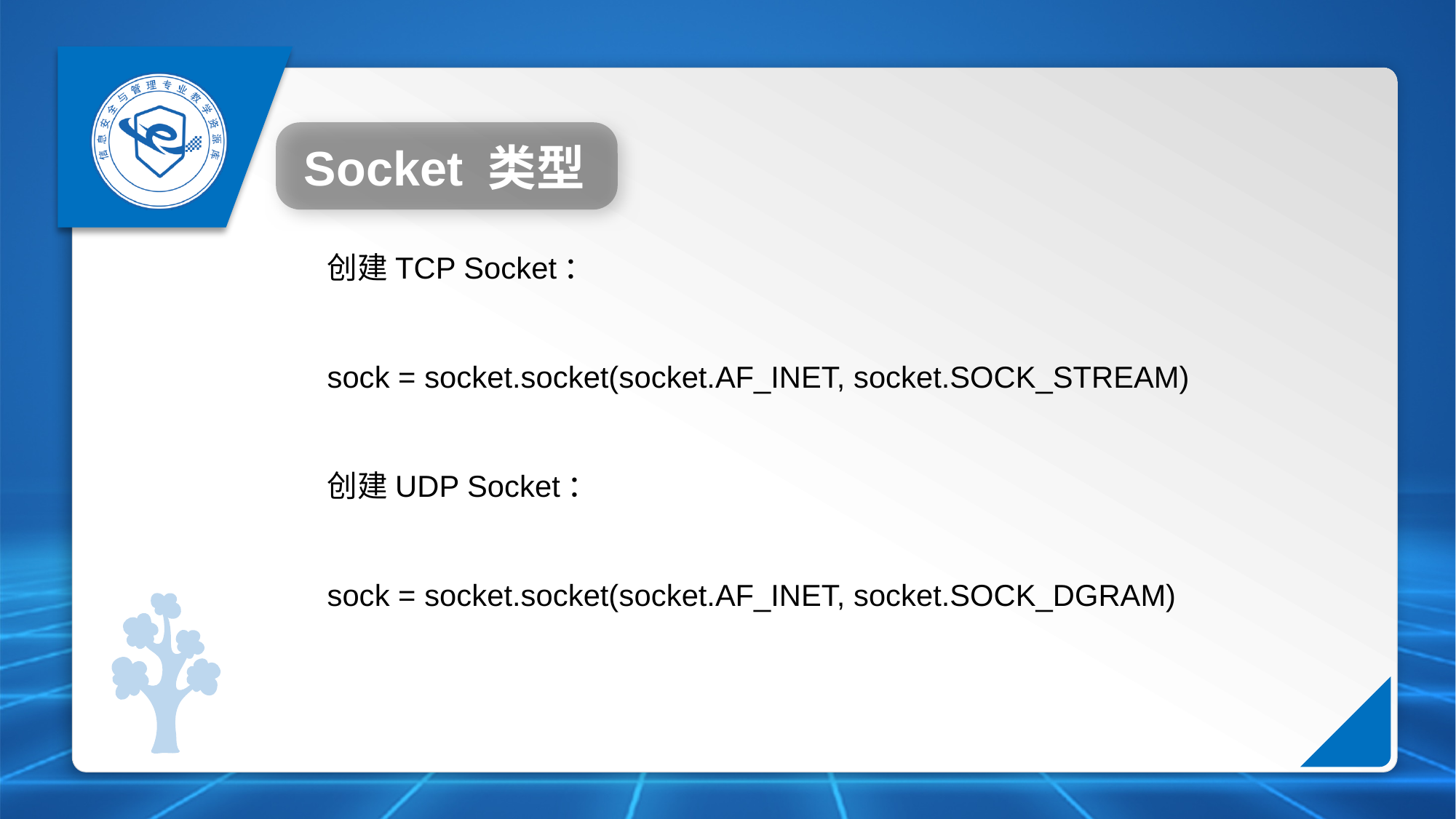

Socket 类型

创建TCP Socket：

sock = socket.socket(socket.AF_INET, socket.SOCK_STREAM)

创建UDP Socket：

sock = socket.socket(socket.AF_INET, socket.SOCK_DGRAM)